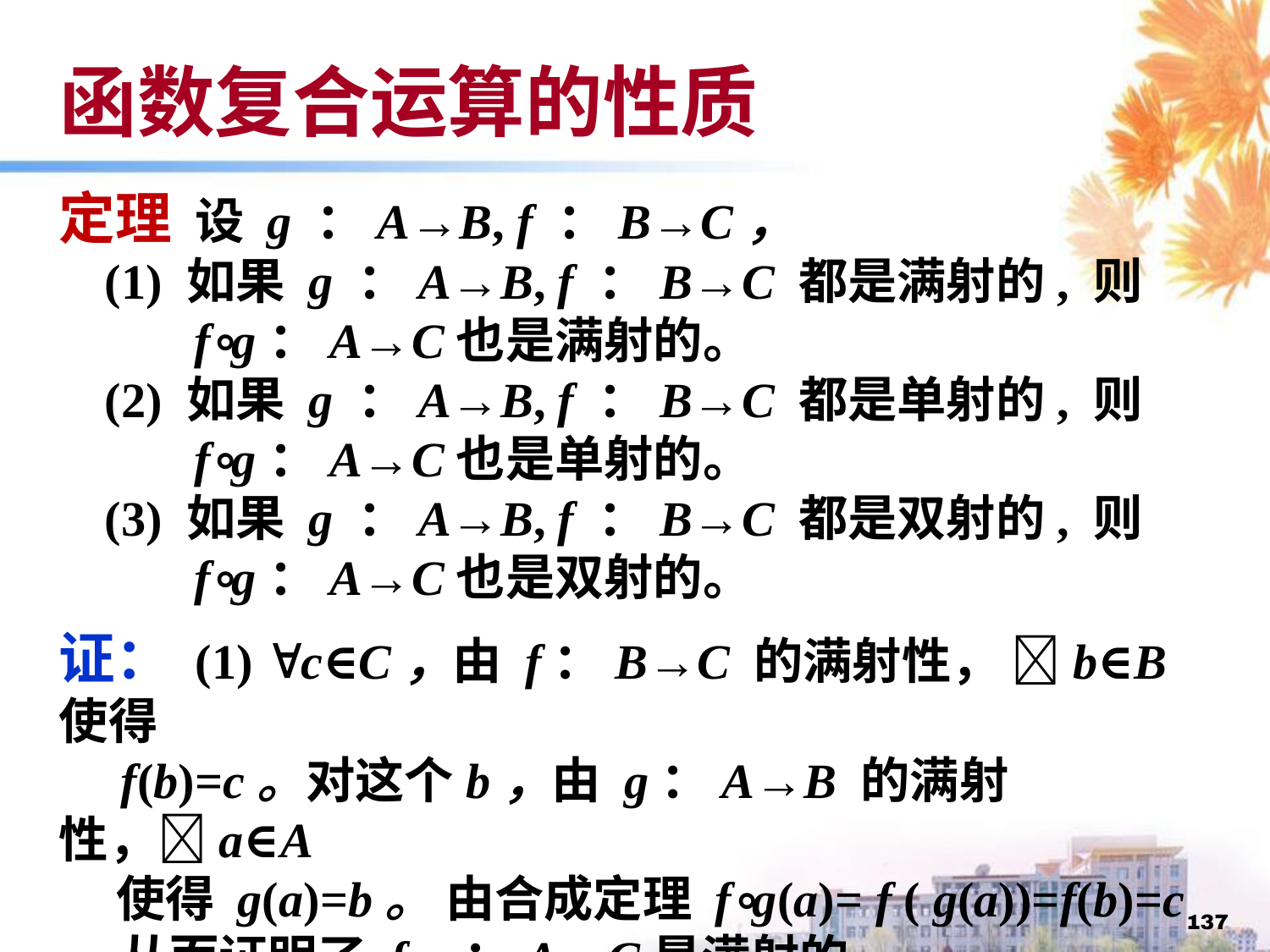

# 函数复合运算的性质
定理  设 g ：A→B, f ：B→C，
   (1) 如果 g ：A→B, f ：B→C 都是满射的, 则
           f∘g：A→C也是满射的。
   (2) 如果 g ：A→B, f ：B→C 都是单射的, 则
           f∘g：A→C也是单射的。
   (3) 如果 g ：A→B, f ：B→C 都是双射的, 则
           f∘g：A→C也是双射的。
证： (1) ∀c∈C，由 f：B→C 的满射性， ∃b∈B 使得
     f(b)=c。对这个b，由 g：A→B 的满射性，∃a∈A
    使得 g(a)=b。 由合成定理 f∘g(a)= f ( g(a))=f(b)=c
    从而证明了 f∘g：A→C是满射的。
137